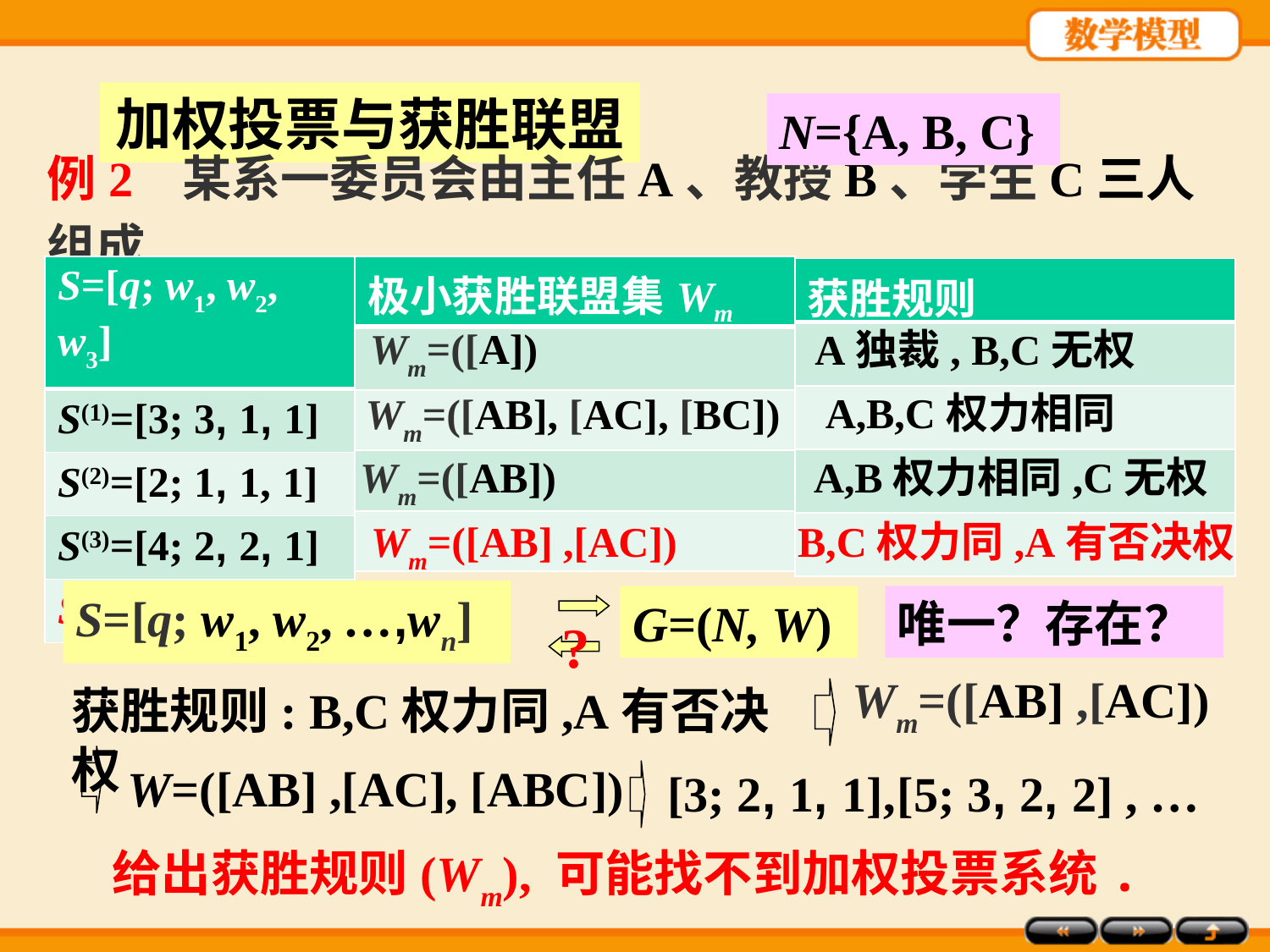

加权投票与获胜联盟
N={A, B, C}
例2   某系一委员会由主任A、教授B、学生C三人组成.
| S=[q; w1, w2, w3] |
| --- |
| S(1)=[3; 3, 1, 1] |
| S(2)=[2; 1, 1, 1] |
| S(3)=[4; 2, 2, 1] |
| S(4)=[3; 2, 1, 1] |
| 极小获胜联盟集Wm |
| --- |
|  |
|  |
|  |
|  |
| 获胜规则 |
| --- |
|  |
|  |
|  |
|  |
Wm=([A])
A独裁, B,C无权
Wm=([AB], [AC], [BC])
A,B,C权力相同
Wm=([AB])
A,B权力相同,C无权
Wm=([AB] ,[AC])
B,C权力同,A有否决权
S=[q; w1, w2, …,wn]
G=(N, W)

唯一？存在？
?

 Wm=([AB] ,[AC])

获胜规则: B,C权力同,A有否决权

 W=([AB] ,[AC], [ABC])
[3; 2, 1, 1],

[5; 3, 2, 2] , …
给出获胜规则(Wm), 可能找不到加权投票系统.